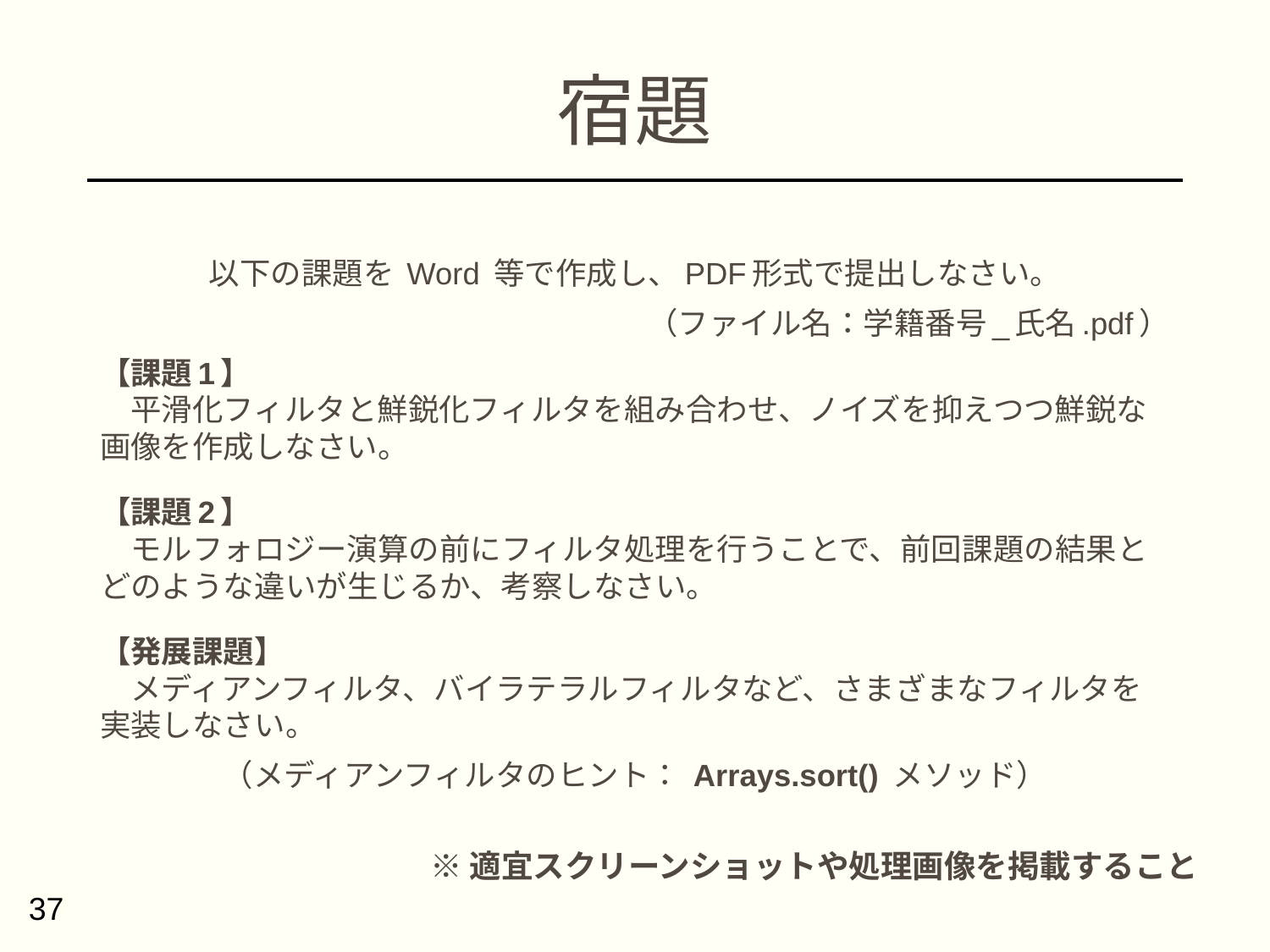

# 宿題
以下の課題を Word 等で作成し、PDF形式で提出しなさい。
（ファイル名：学籍番号_氏名.pdf）
【課題1】
　平滑化フィルタと鮮鋭化フィルタを組み合わせ、ノイズを抑えつつ鮮鋭な画像を作成しなさい。
【課題2】
　モルフォロジー演算の前にフィルタ処理を行うことで、前回課題の結果とどのような違いが生じるか、考察しなさい。
【発展課題】
　メディアンフィルタ、バイラテラルフィルタなど、さまざまなフィルタを実装しなさい。
（メディアンフィルタのヒント： Arrays.sort() メソッド）

※適宜スクリーンショットや処理画像を掲載すること
37